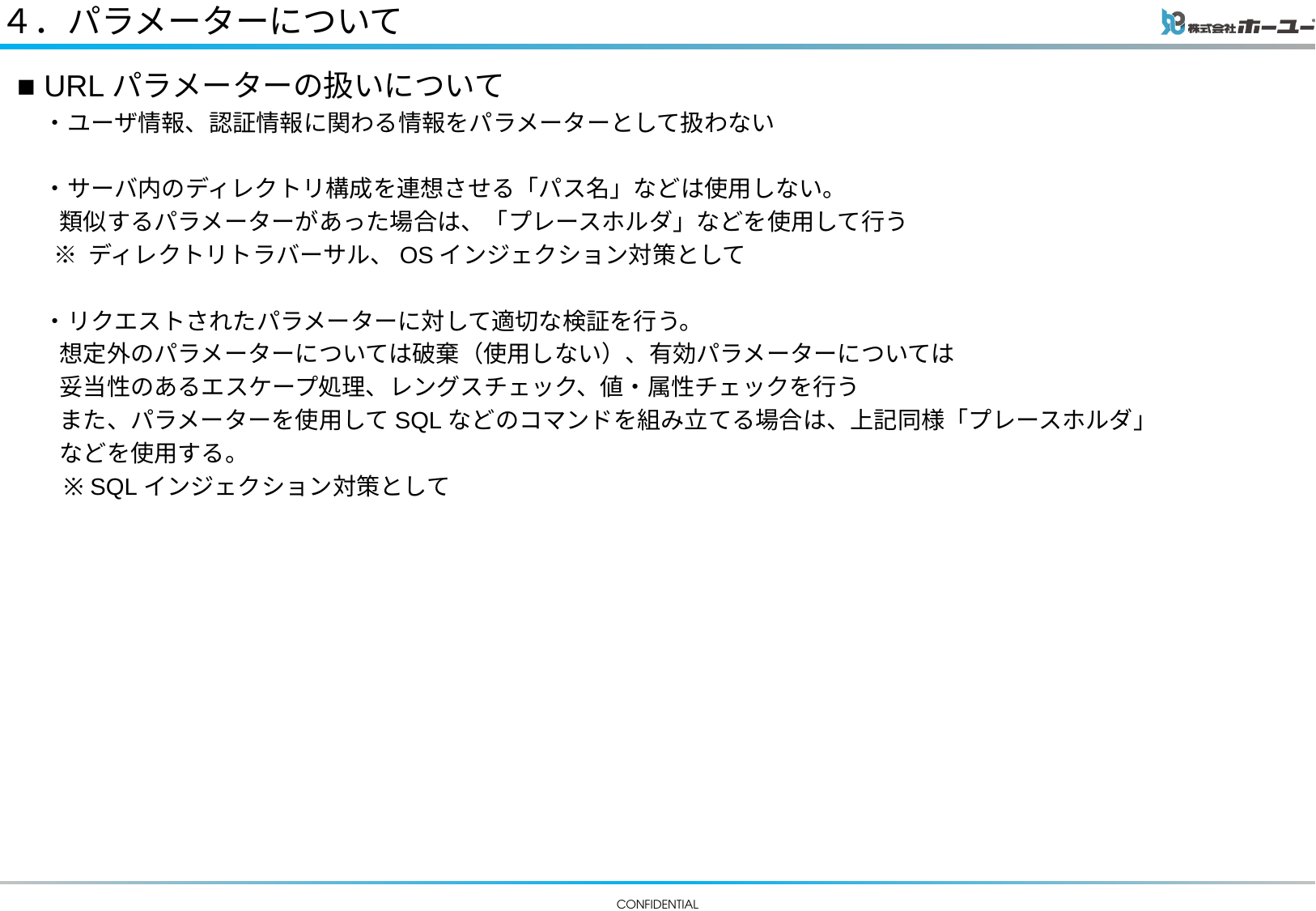

# ４．パラメーターについて
■ URLパラメーターの扱いについて
    ・ユーザ情報、認証情報に関わる情報をパラメーターとして扱わない

    ・サーバ内のディレクトリ構成を連想させる「パス名」などは使用しない。
       類似するパラメーターがあった場合は、「プレースホルダ」などを使用して行う
       ※ ディレクトリトラバーサル、OSインジェクション対策として

    ・リクエストされたパラメーターに対して適切な検証を行う。
       想定外のパラメーターについては破棄（使用しない）、有効パラメーターについては
       妥当性のあるエスケープ処理、レングスチェック、値・属性チェックを行う
       また、パラメーターを使用してSQLなどのコマンドを組み立てる場合は、上記同様「プレースホルダ」
       などを使用する。
       ※ SQLインジェクション対策として